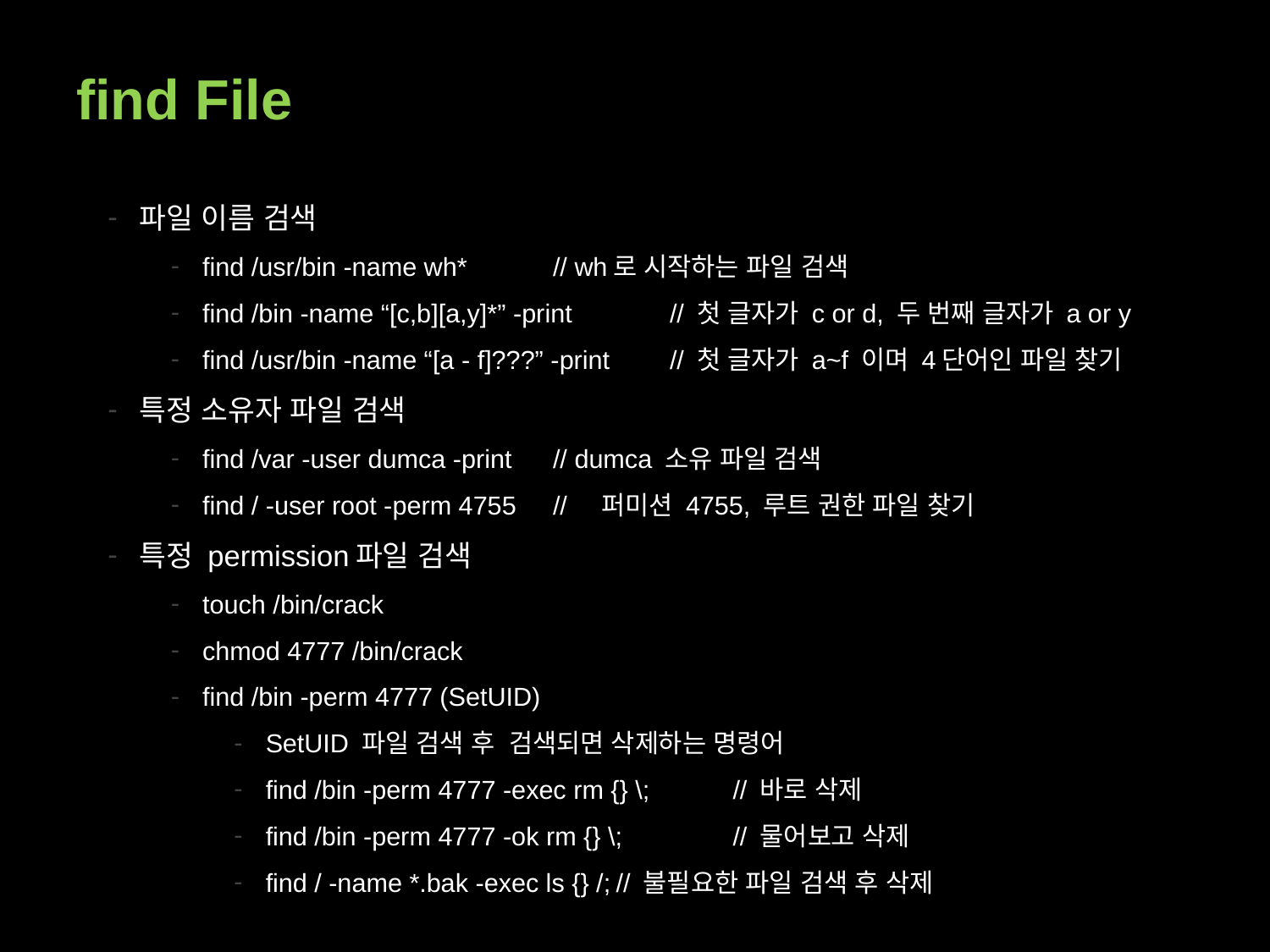

# find File
파일 이름 검색
find /usr/bin -name wh*		// wh로 시작하는 파일 검색
find /bin -name “[c,b][a,y]*” -print	// 첫 글자가 c or d, 두 번째 글자가 a or y
find /usr/bin -name “[a - f]???” -print	// 첫 글자가 a~f 이며 4단어인 파일 찾기
특정 소유자 파일 검색
find /var -user dumca -print	// dumca 소유 파일 검색
find / -user root -perm 4755		//    퍼미션 4755, 루트 권한 파일 찾기
특정 permission파일 검색
touch /bin/crack
chmod 4777 /bin/crack
find /bin -perm 4777 (SetUID)
SetUID 파일 검색 후  검색되면 삭제하는 명령어
find /bin -perm 4777 -exec rm {} \;		// 바로 삭제
find /bin -perm 4777 -ok rm {} \;		// 물어보고 삭제
find / -name *.bak -exec ls {} /;		// 불필요한 파일 검색 후 삭제